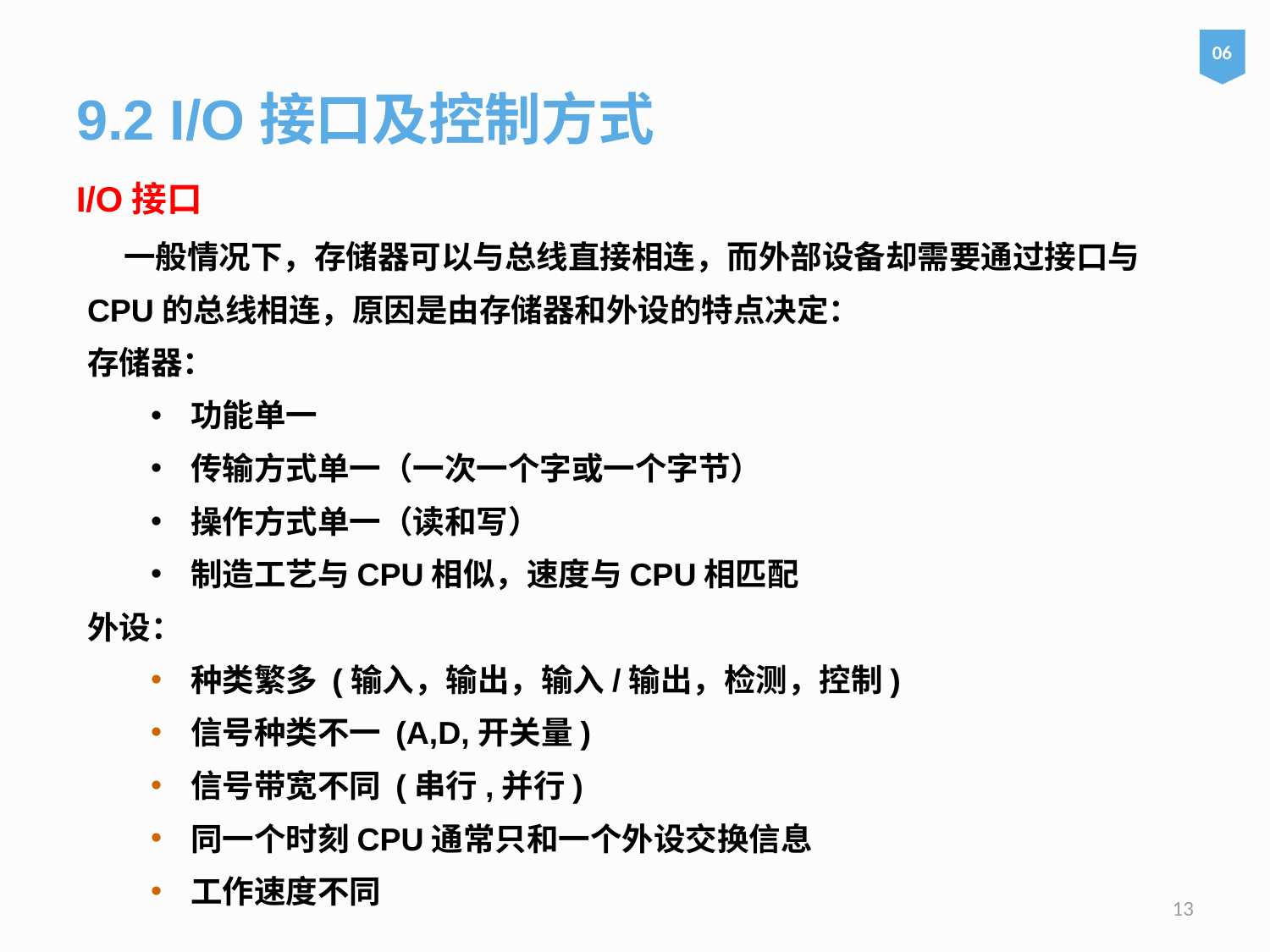

06
9.2 I/O接口及控制方式
I/O接口
    一般情况下，存储器可以与总线直接相连，而外部设备却需要通过接口与CPU的总线相连，原因是由存储器和外设的特点决定：
存储器：
功能单一
传输方式单一（一次一个字或一个字节）
操作方式单一（读和写）
制造工艺与CPU相似，速度与CPU相匹配
外设：
种类繁多 (输入，输出，输入/输出，检测，控制)
信号种类不一 (A,D,开关量)
信号带宽不同 (串行,并行)
同一个时刻CPU通常只和一个外设交换信息
工作速度不同
13